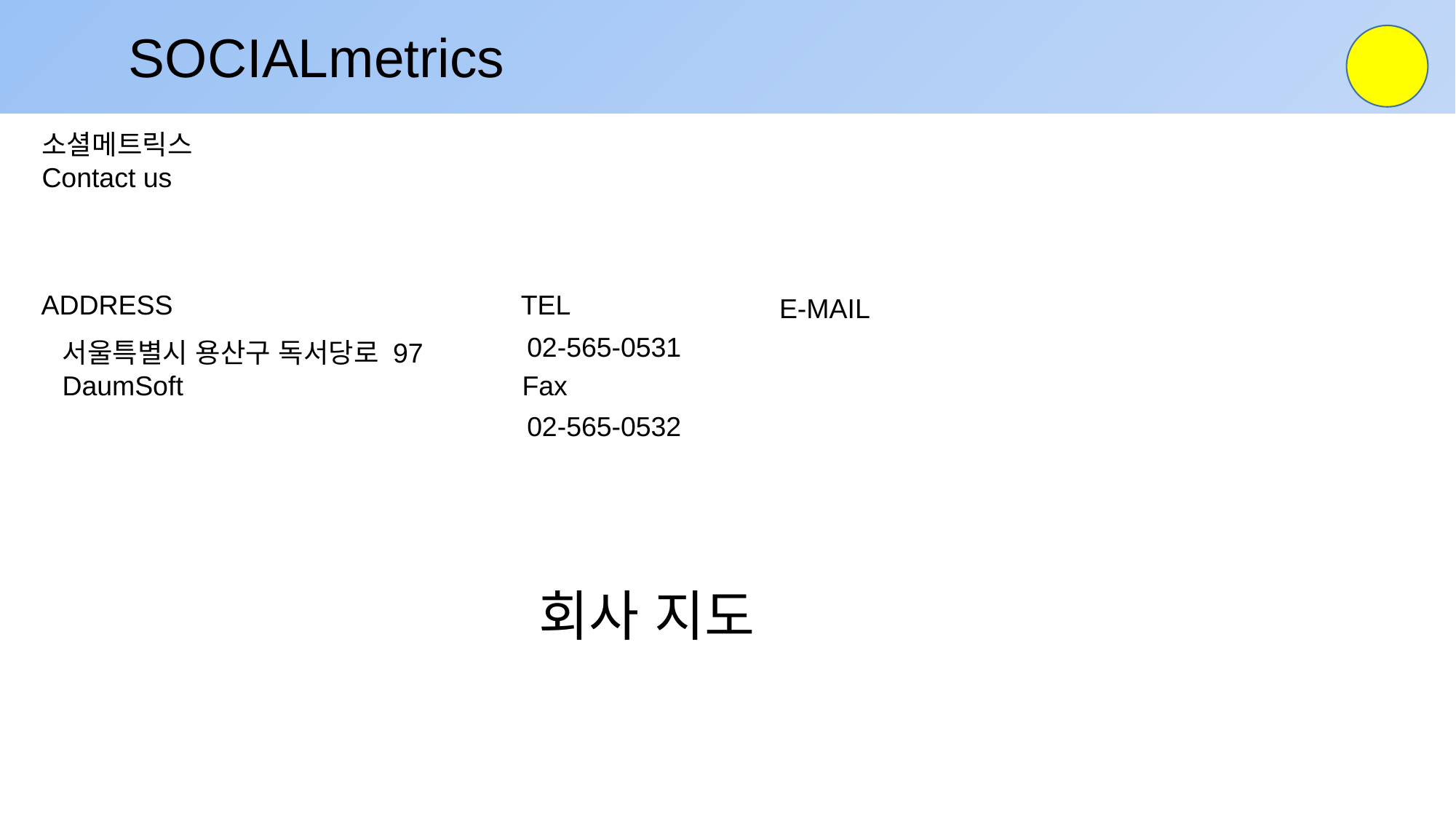

SOCIALmetrics

소셜메트릭스
Contact us
ADDRESS
TEL
E-MAIL
02-565-0531
서울특별시 용산구 독서당로 97
DaumSoft
Fax
02-565-0532
회사 지도